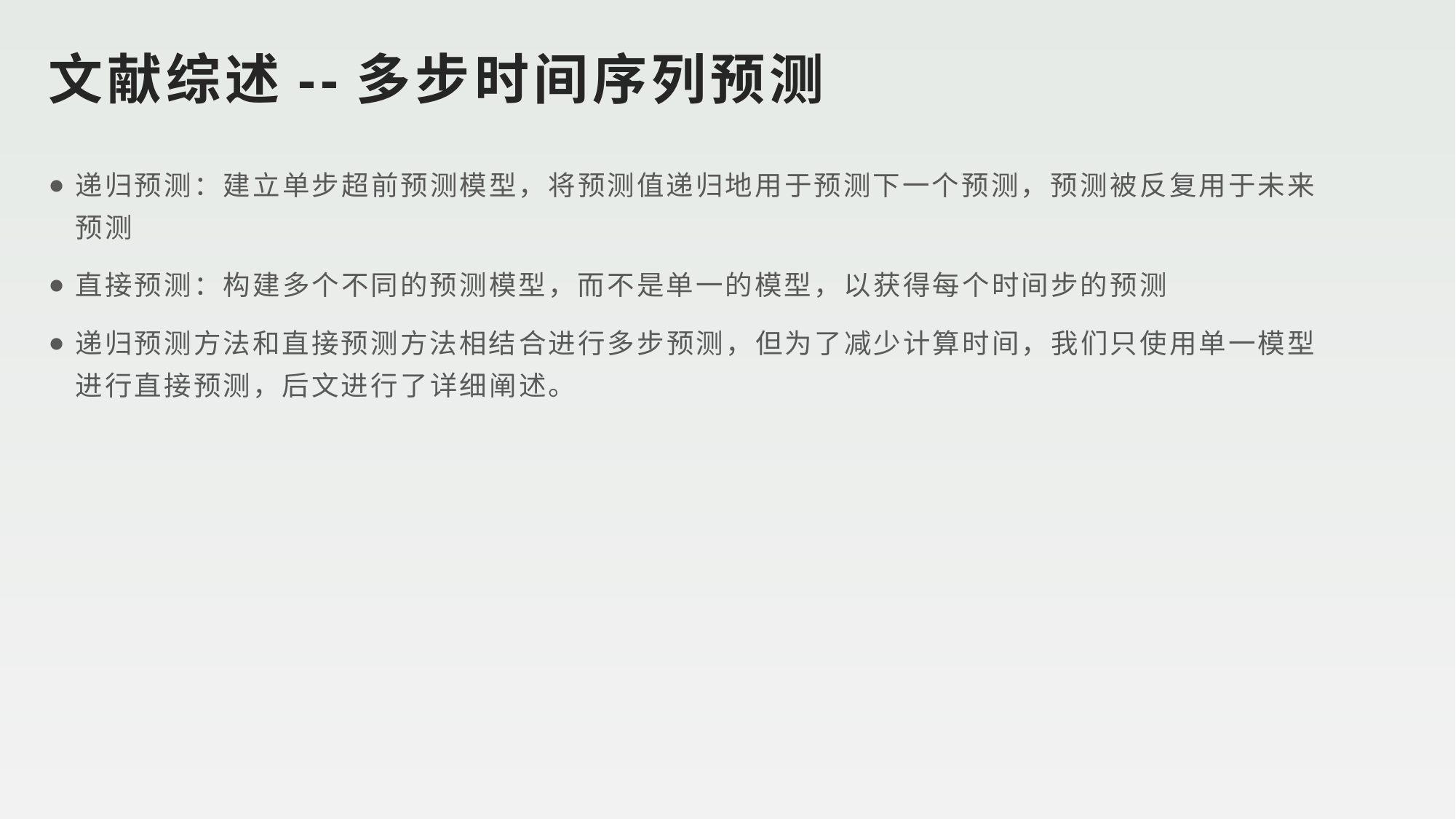

# 文献综述--多步时间序列预测
递归预测：建立单步超前预测模型，将预测值递归地用于预测下一个预测，预测被反复用于未来预测
直接预测：构建多个不同的预测模型，而不是单一的模型，以获得每个时间步的预测
递归预测方法和直接预测方法相结合进行多步预测，但为了减少计算时间，我们只使用单一模型进行直接预测，后文进行了详细阐述。